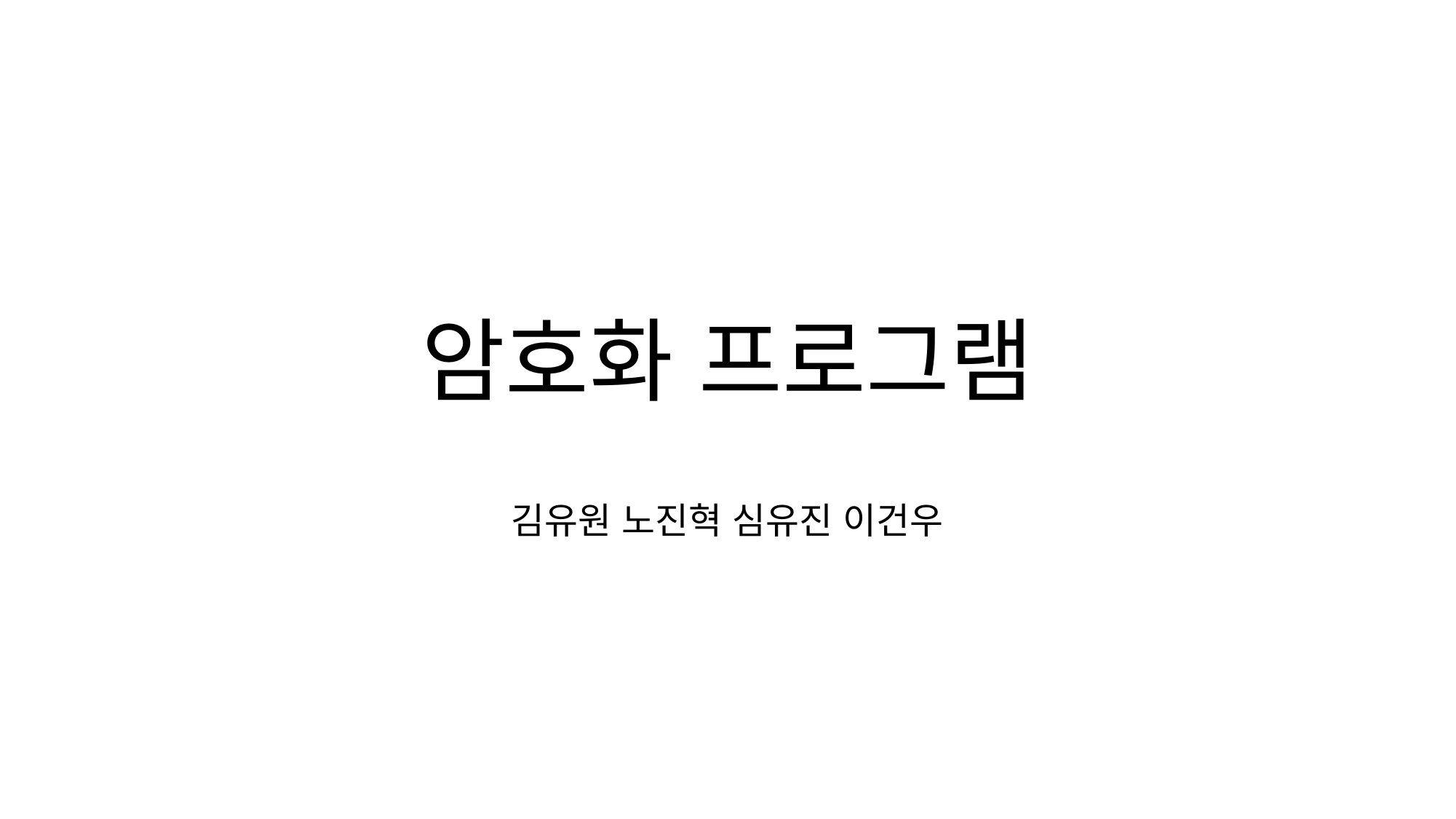

# 암호화 프로그램
김유원 노진혁 심유진 이건우